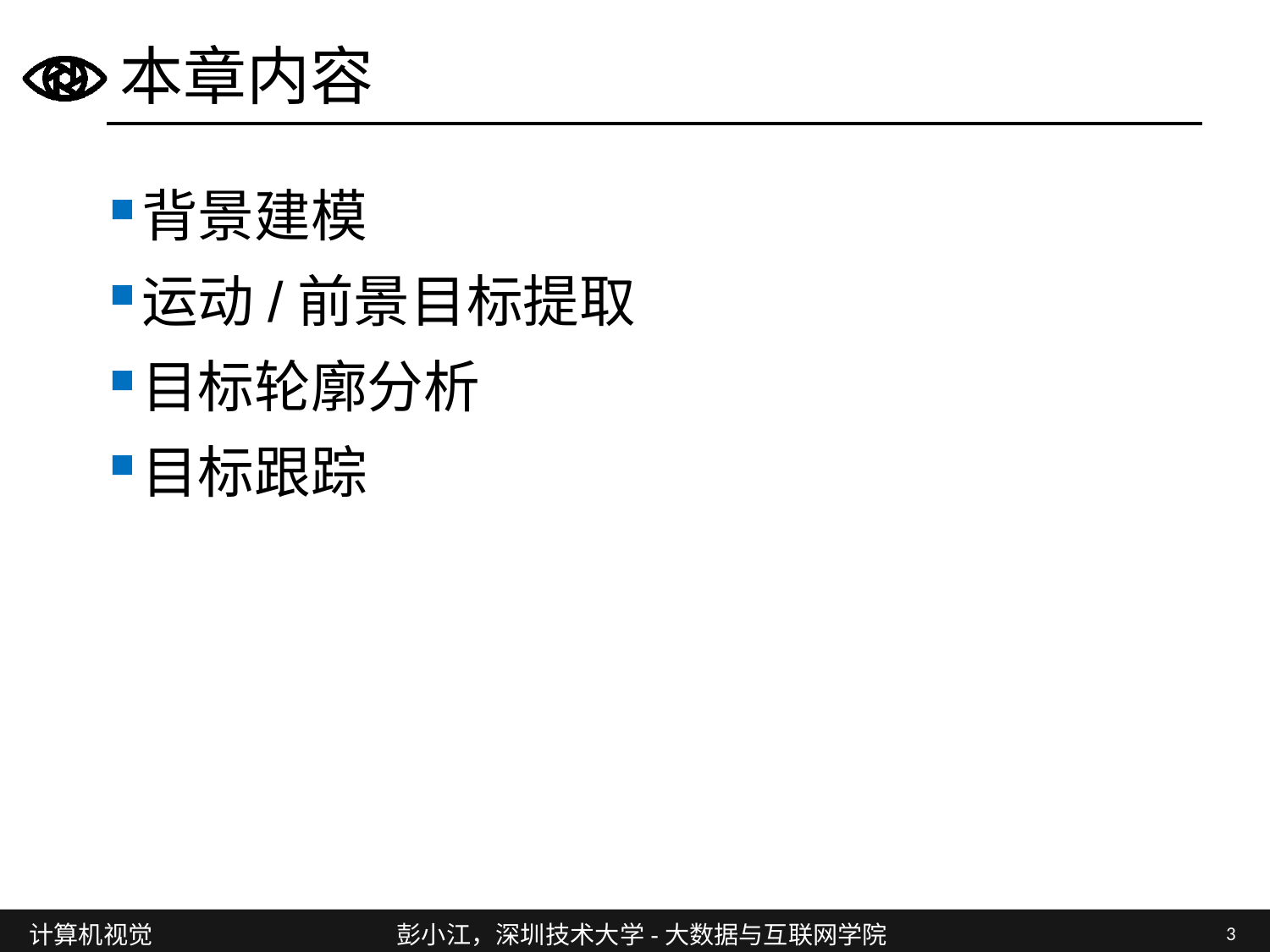

# 本章内容
背景建模
运动/前景目标提取
目标轮廓分析
目标跟踪
3